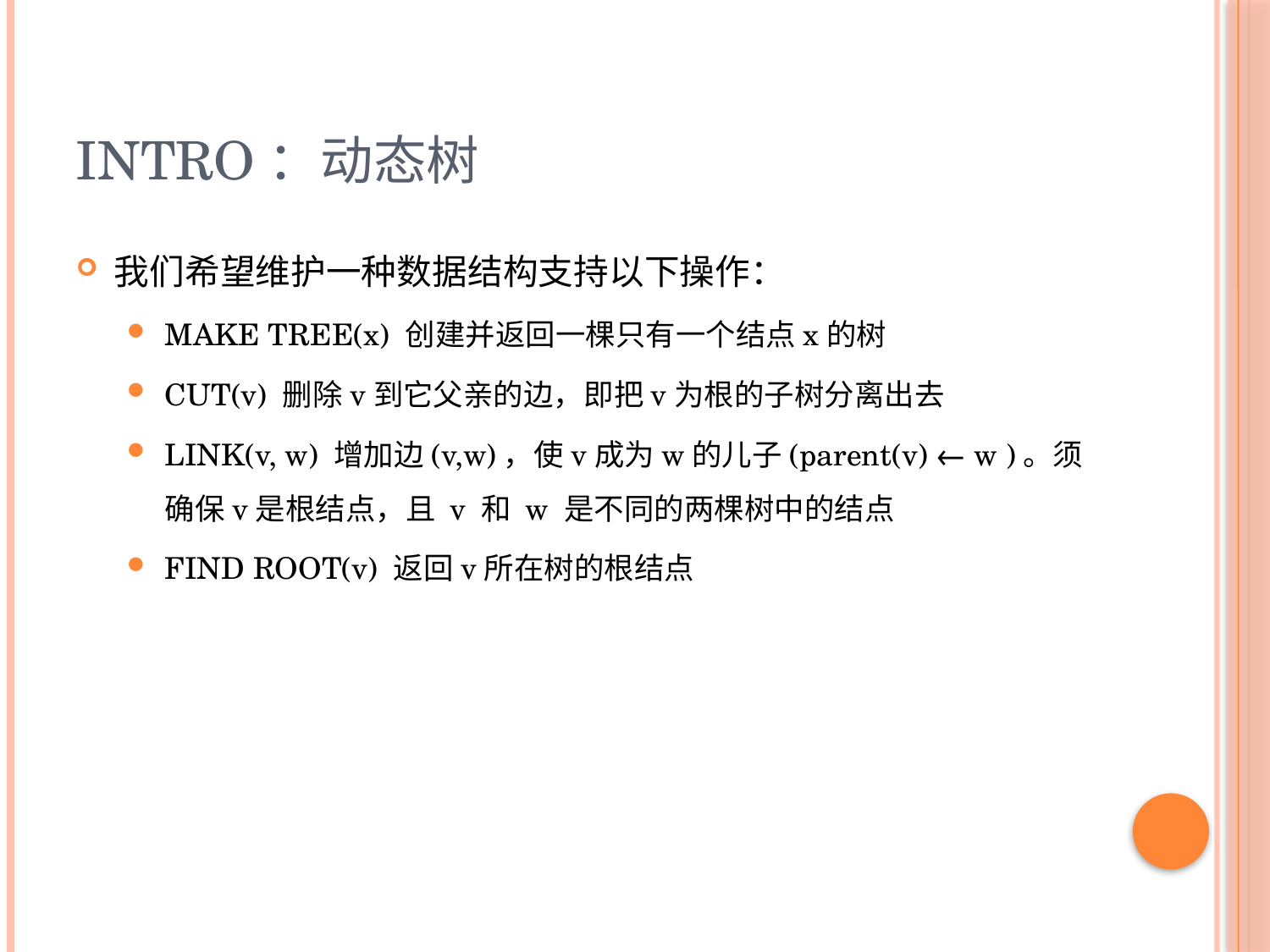

# Intro：动态树
我们希望维护一种数据结构支持以下操作：
MAKE TREE(x) 创建并返回一棵只有一个结点x的树
CUT(v) 删除v到它父亲的边，即把v为根的子树分离出去
LINK(v, w) 增加边(v,w)，使v成为w的儿子(parent(v) ← w )。须确保v是根结点，且 v 和 w 是不同的两棵树中的结点
FIND ROOT(v) 返回v所在树的根结点